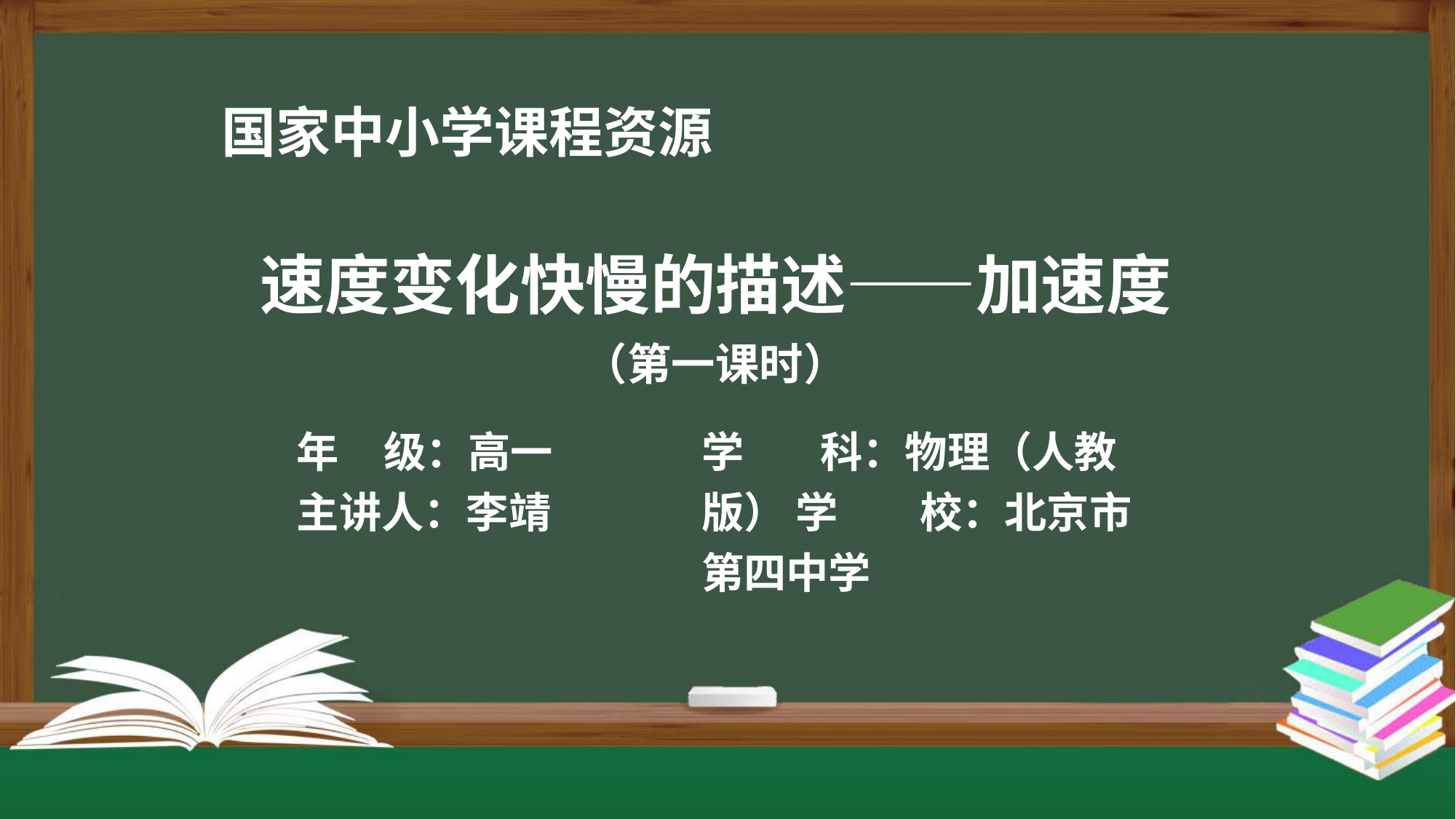

# 国家中小学课程资源
速度变化快慢的描述——加速度
（第一课时）

年	级：高一 主讲人：李靖
学	 科：物理（人教版） 学	校：北京市第四中学